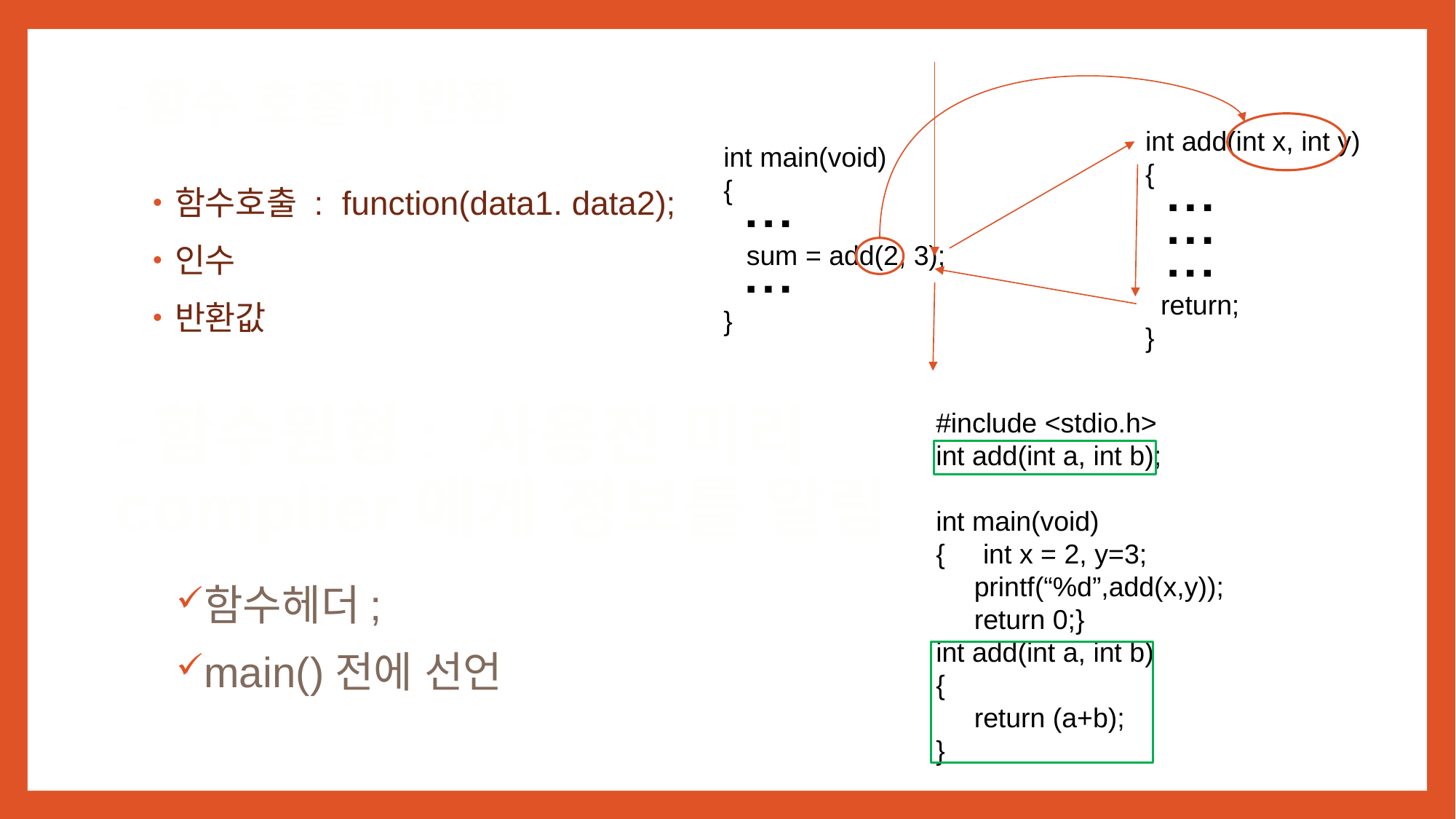

# -함수 호출과 반환

int add(int x, int y)
{
   ▪ ▪ ▪
   ▪ ▪ ▪
   ▪ ▪ ▪
  return;
}

int main(void)
{
   ▪ ▪ ▪
   sum = add(2, 3);
   ▪ ▪ ▪
}

함수호출 :  function(data1. data2);
인수
반환값

-함수원형: 사용전 미리
complier에게 정보를 알림
#include <stdio.h>
int add(int a, int b);

int main(void)
{     int x = 2, y=3;
     printf(“%d”,add(x,y));
     return 0;}
int add(int a, int b)
{
     return (a+b);
}

함수헤더;
main()전에 선언